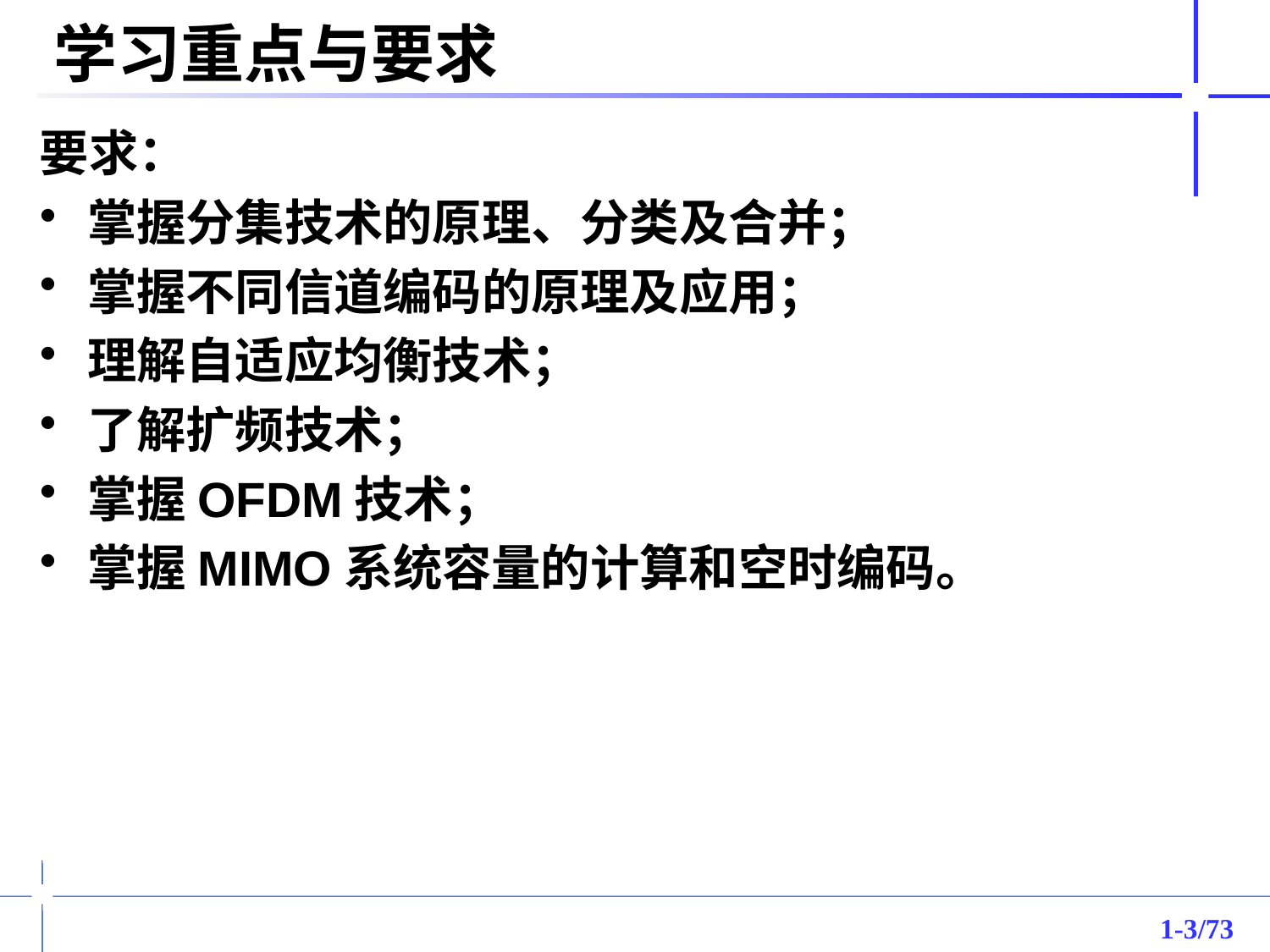

学习重点与要求

要求：
掌握分集技术的原理、分类及合并；
掌握不同信道编码的原理及应用；
理解自适应均衡技术；
了解扩频技术；
掌握OFDM技术；
掌握MIMO系统容量的计算和空时编码。

1-3/73